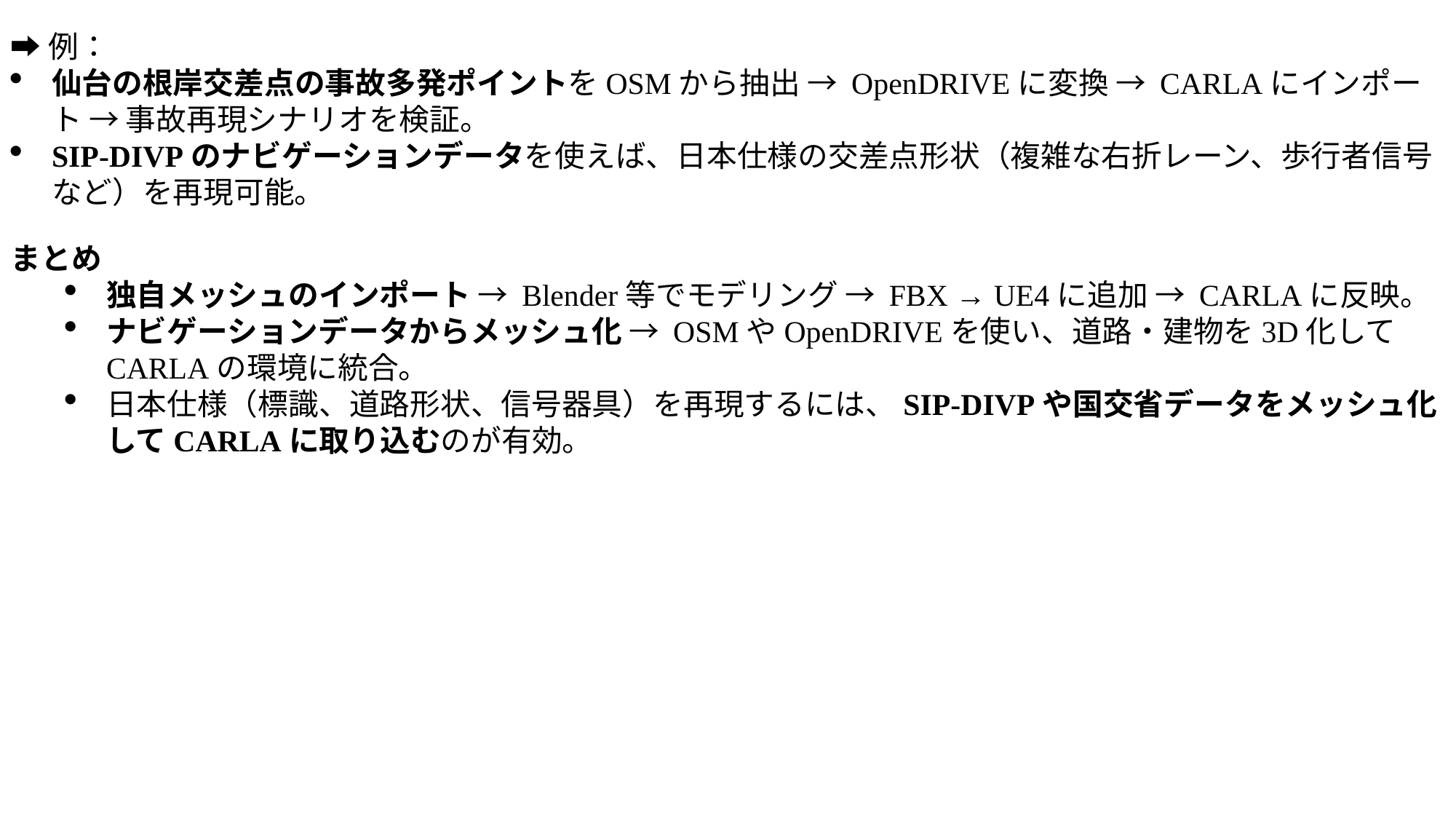

➡例：
仙台の根岸交差点の事故多発ポイントをOSMから抽出 → OpenDRIVEに変換 → CARLAにインポート → 事故再現シナリオを検証。
SIP-DIVPのナビゲーションデータを使えば、日本仕様の交差点形状（複雑な右折レーン、歩行者信号など）を再現可能。
まとめ
独自メッシュのインポート → Blender等でモデリング → FBX → UE4に追加 → CARLAに反映。
ナビゲーションデータからメッシュ化 → OSMやOpenDRIVEを使い、道路・建物を3D化してCARLAの環境に統合。
日本仕様（標識、道路形状、信号器具）を再現するには、SIP-DIVPや国交省データをメッシュ化してCARLAに取り込むのが有効。